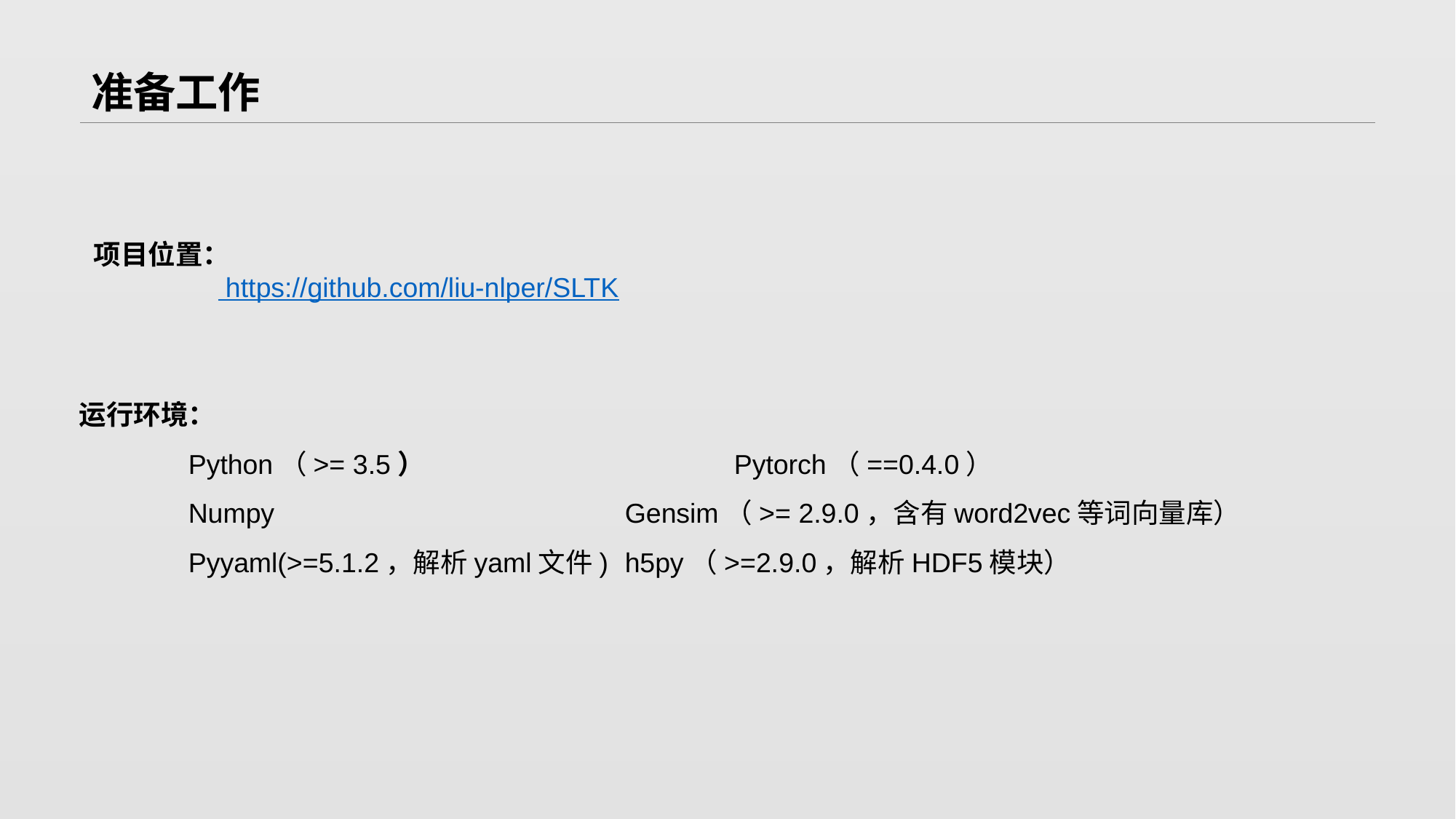

# 准备工作
项目位置：
	   https://github.com/liu-nlper/SLTK
运行环境：
	Python（>= 3.5）			Pytorch（==0.4.0）
	Numpy				Gensim（>= 2.9.0，含有word2vec等词向量库）
	Pyyaml(>=5.1.2，解析yaml文件)	h5py（>=2.9.0，解析HDF5模块）